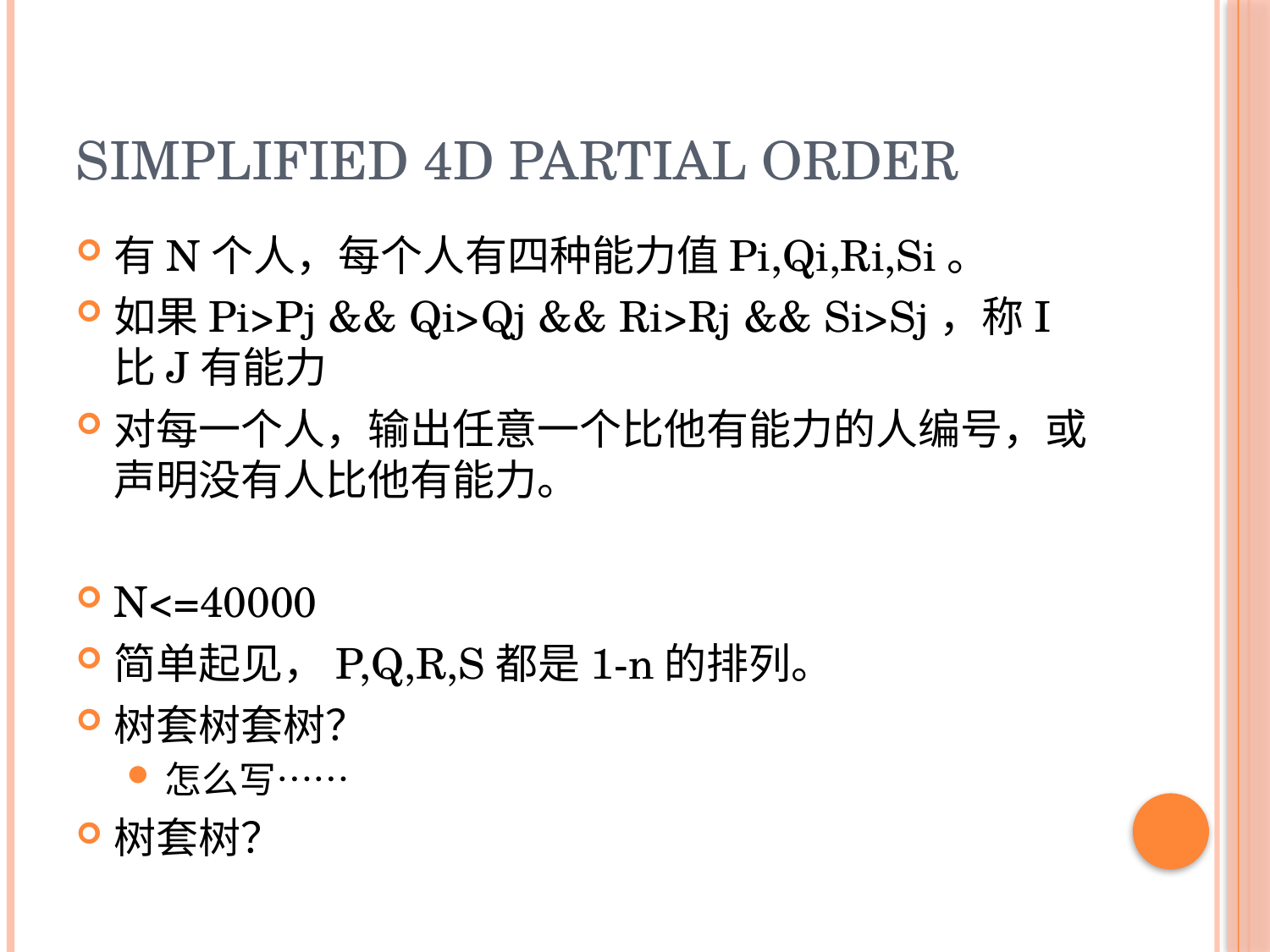

# Simplified 4D Partial Order
有N个人，每个人有四种能力值Pi,Qi,Ri,Si。
如果Pi>Pj && Qi>Qj && Ri>Rj && Si>Sj，称I比J有能力
对每一个人，输出任意一个比他有能力的人编号，或声明没有人比他有能力。

N<=40000
简单起见，P,Q,R,S都是1-n的排列。
树套树套树？
怎么写……
树套树？